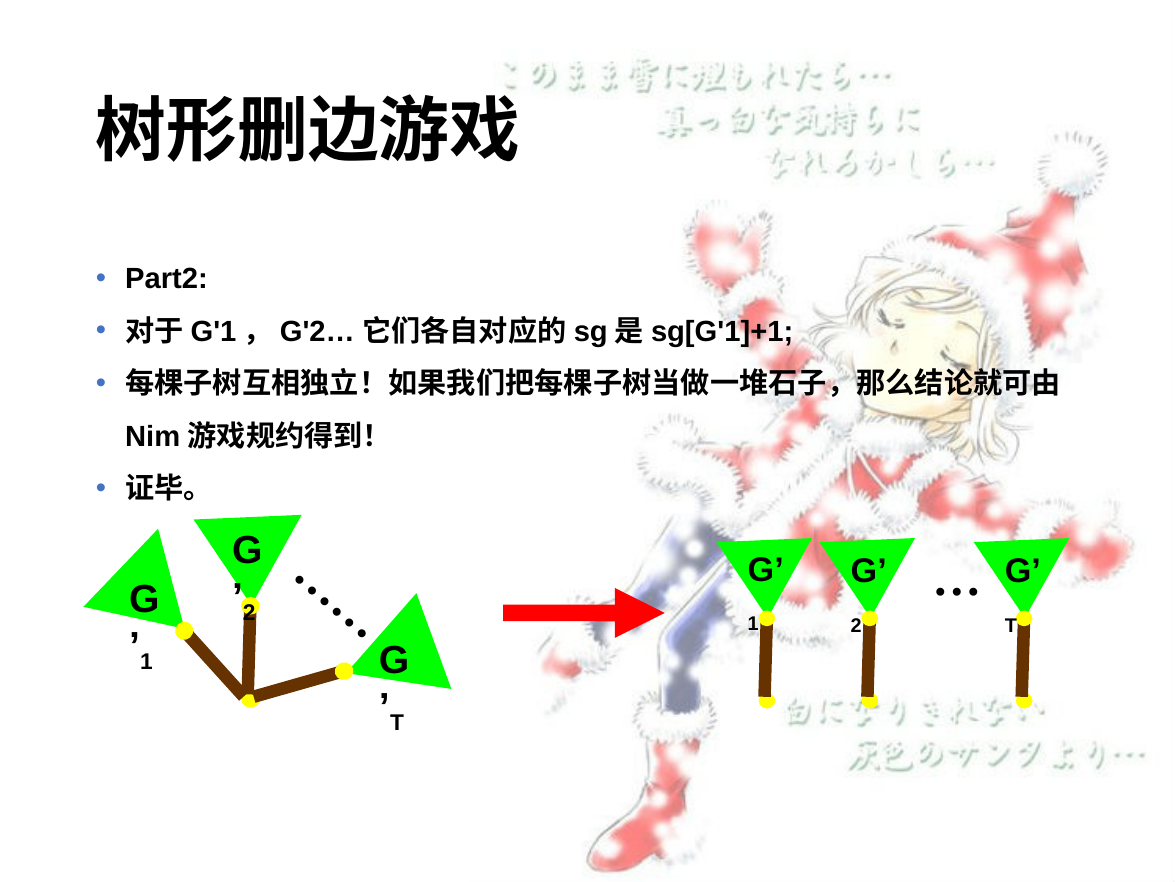

# 树形删边游戏
Part2:
对于G'1，G'2…它们各自对应的sg是sg[G'1]+1;
每棵子树互相独立！如果我们把每棵子树当做一堆石子，那么结论就可由Nim游戏规约得到！
证毕。

G’2

……
G’1

G’T

G’1
…

G’2
G’T